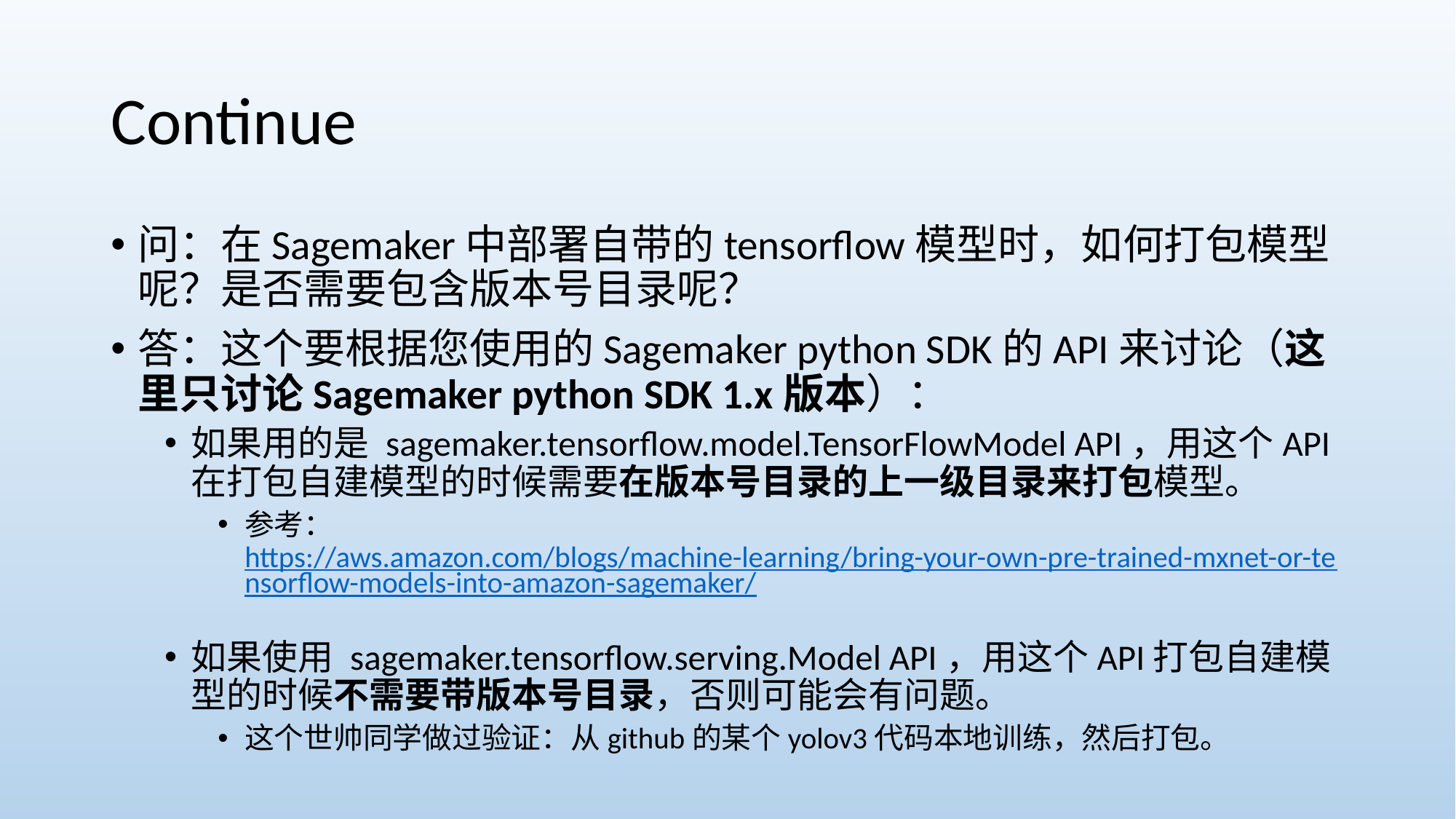

# Continue
问：在Sagemaker中部署自带的tensorflow模型时，如何打包模型呢？是否需要包含版本号目录呢？
答：这个要根据您使用的Sagemaker python SDK的API来讨论（这里只讨论Sagemaker python SDK 1.x版本）：
如果用的是 sagemaker.tensorflow.model.TensorFlowModel API，用这个API在打包自建模型的时候需要在版本号目录的上一级目录来打包模型。
参考：https://aws.amazon.com/blogs/machine-learning/bring-your-own-pre-trained-mxnet-or-tensorflow-models-into-amazon-sagemaker/
如果使用 sagemaker.tensorflow.serving.Model API，用这个API打包自建模型的时候不需要带版本号目录，否则可能会有问题。
这个世帅同学做过验证：从github的某个yolov3代码本地训练，然后打包。